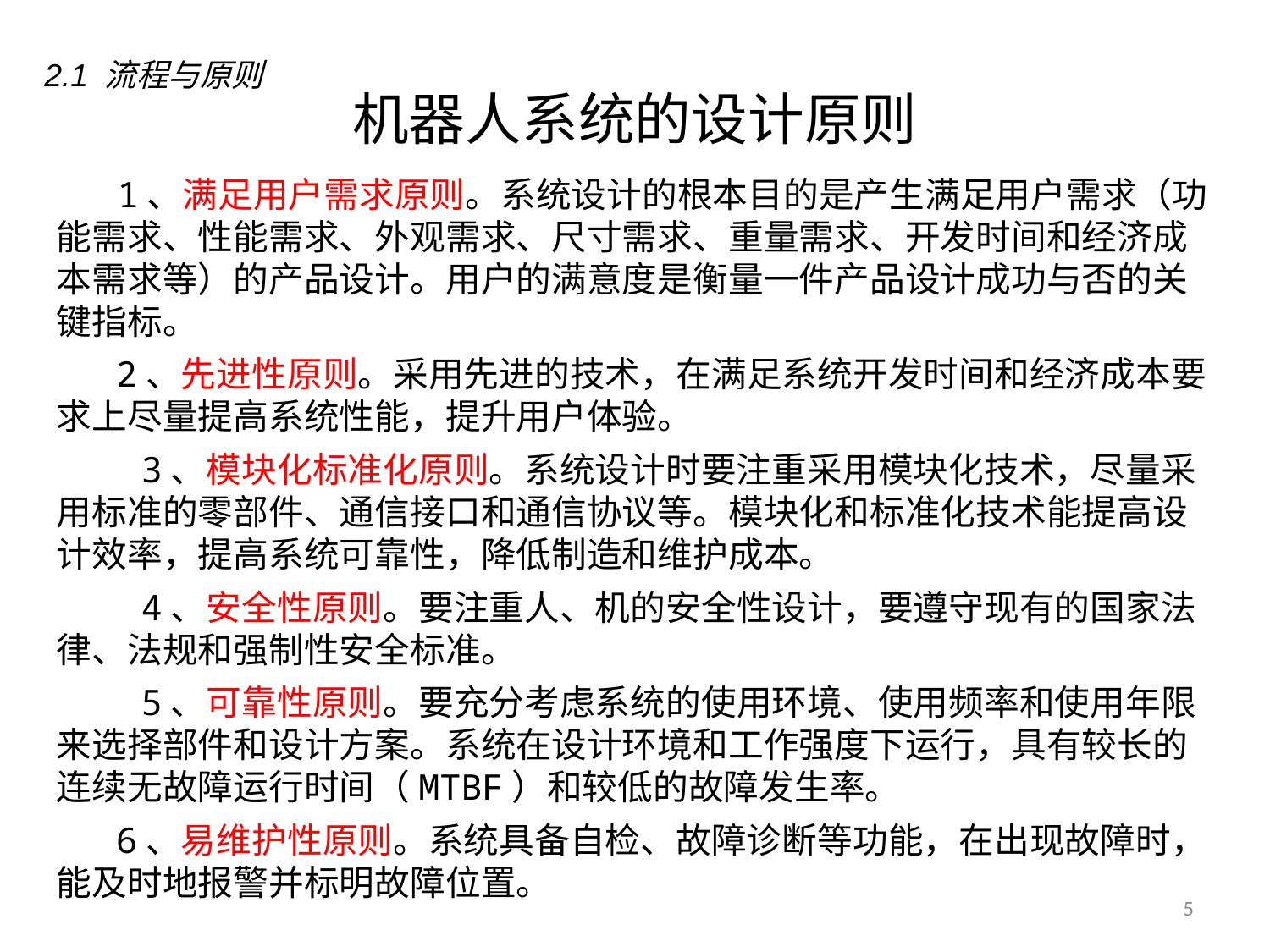

# 机器人系统的设计原则
2.1 流程与原则
　   1、满足用户需求原则。系统设计的根本目的是产生满足用户需求（功能需求、性能需求、外观需求、尺寸需求、重量需求、开发时间和经济成本需求等）的产品设计。用户的满意度是衡量一件产品设计成功与否的关键指标。
　  2、先进性原则。采用先进的技术，在满足系统开发时间和经济成本要求上尽量提高系统性能，提升用户体验。
    3、模块化标准化原则。系统设计时要注重采用模块化技术，尽量采用标准的零部件、通信接口和通信协议等。模块化和标准化技术能提高设计效率，提高系统可靠性，降低制造和维护成本。
    4、安全性原则。要注重人、机的安全性设计，要遵守现有的国家法律、法规和强制性安全标准。
    5、可靠性原则。要充分考虑系统的使用环境、使用频率和使用年限来选择部件和设计方案。系统在设计环境和工作强度下运行，具有较长的连续无故障运行时间（MTBF）和较低的故障发生率。
　  6、易维护性原则。系统具备自检、故障诊断等功能，在出现故障时，能及时地报警并标明故障位置。

5